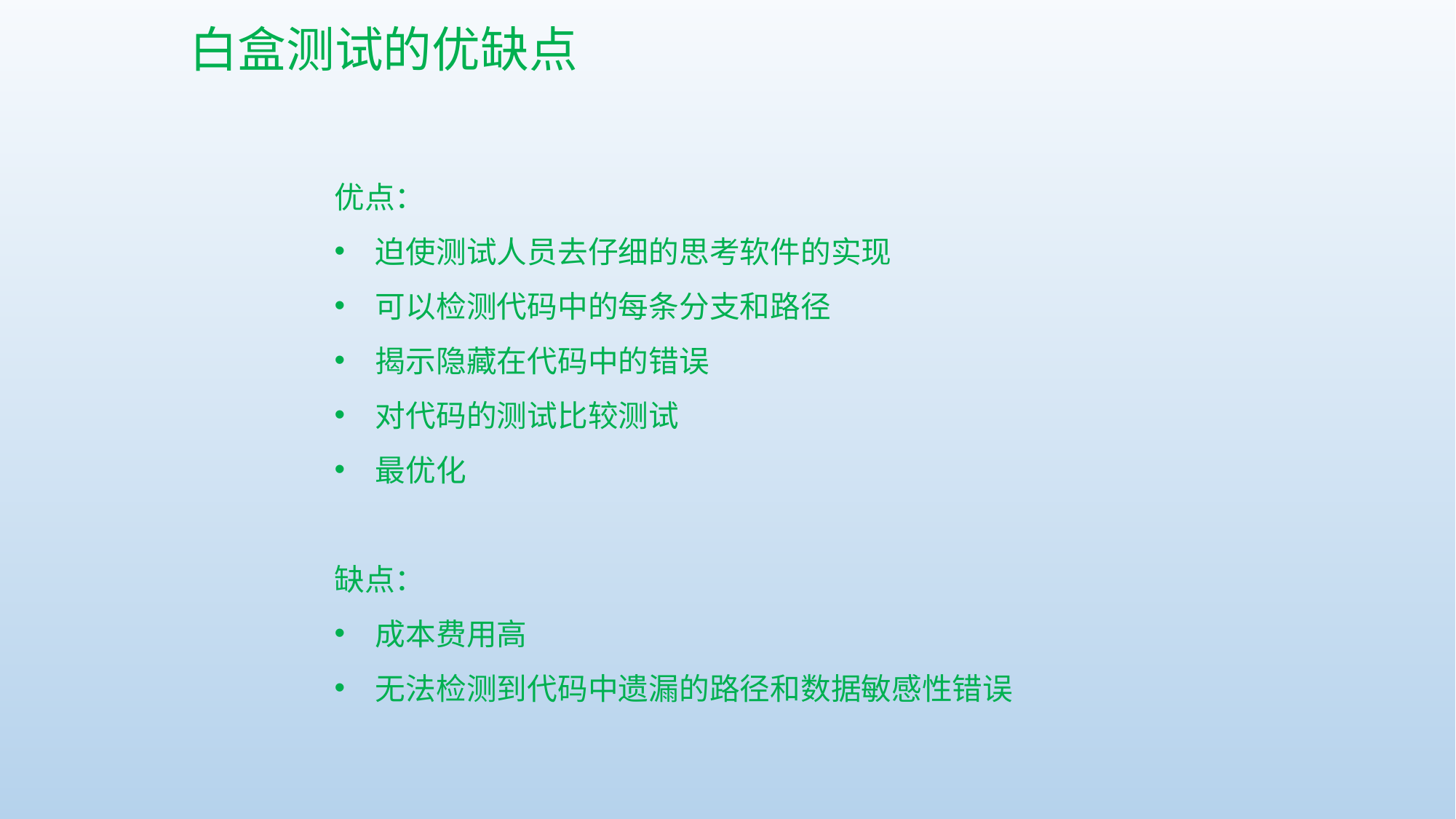

白盒测试的优缺点
优点：
迫使测试人员去仔细的思考软件的实现
可以检测代码中的每条分支和路径
揭示隐藏在代码中的错误
对代码的测试比较测试
最优化

缺点：
成本费用高
无法检测到代码中遗漏的路径和数据敏感性错误